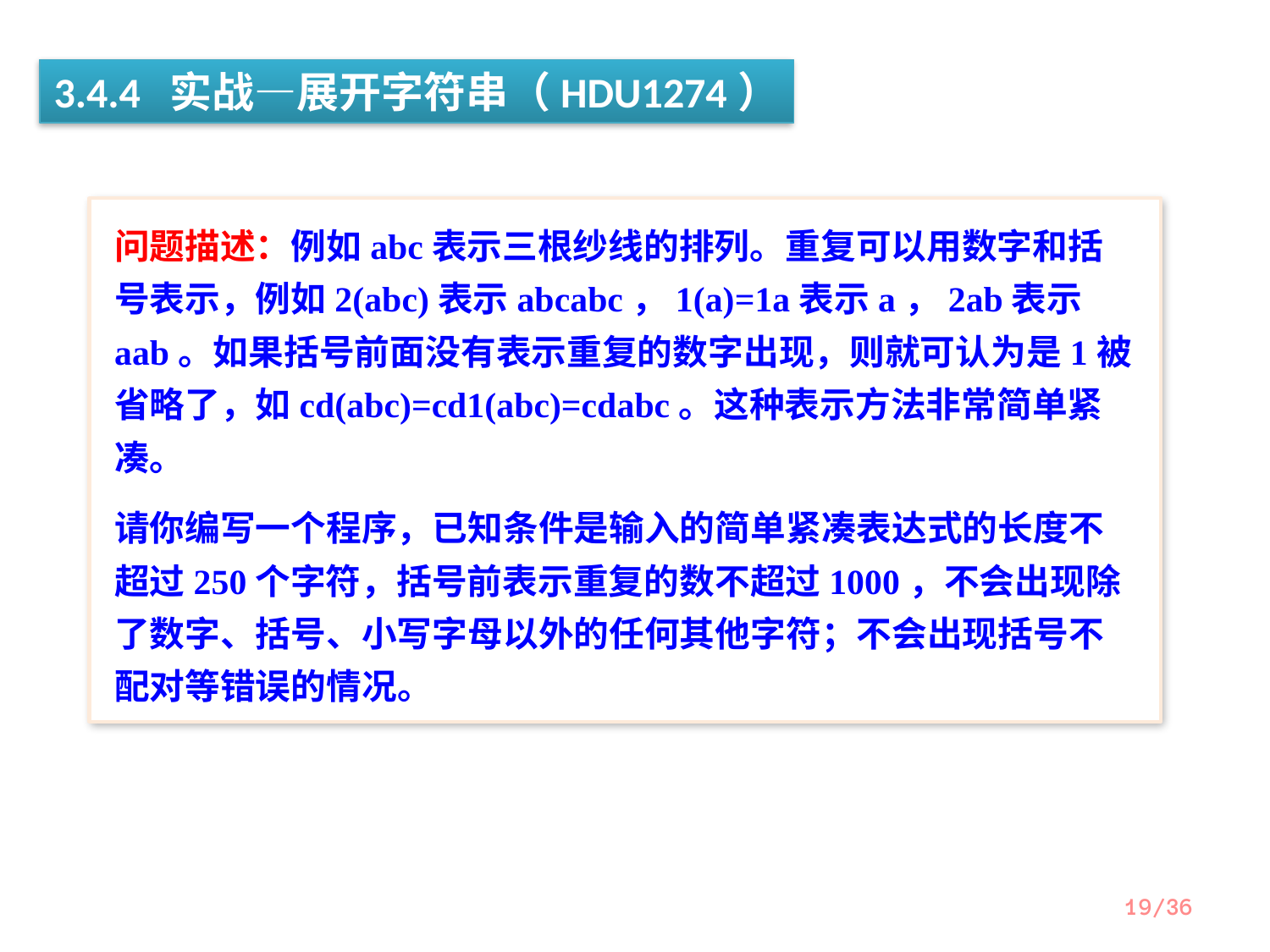

3.4.4  实战—展开字符串（HDU1274）
问题描述：例如abc表示三根纱线的排列。重复可以用数字和括号表示，例如2(abc)表示abcabc，1(a)=1a表示a，2ab表示aab。如果括号前面没有表示重复的数字出现，则就可认为是1被省略了，如cd(abc)=cd1(abc)=cdabc。这种表示方法非常简单紧凑。
请你编写一个程序，已知条件是输入的简单紧凑表达式的长度不超过250个字符，括号前表示重复的数不超过1000，不会出现除了数字、括号、小写字母以外的任何其他字符；不会出现括号不配对等错误的情况。
19/36